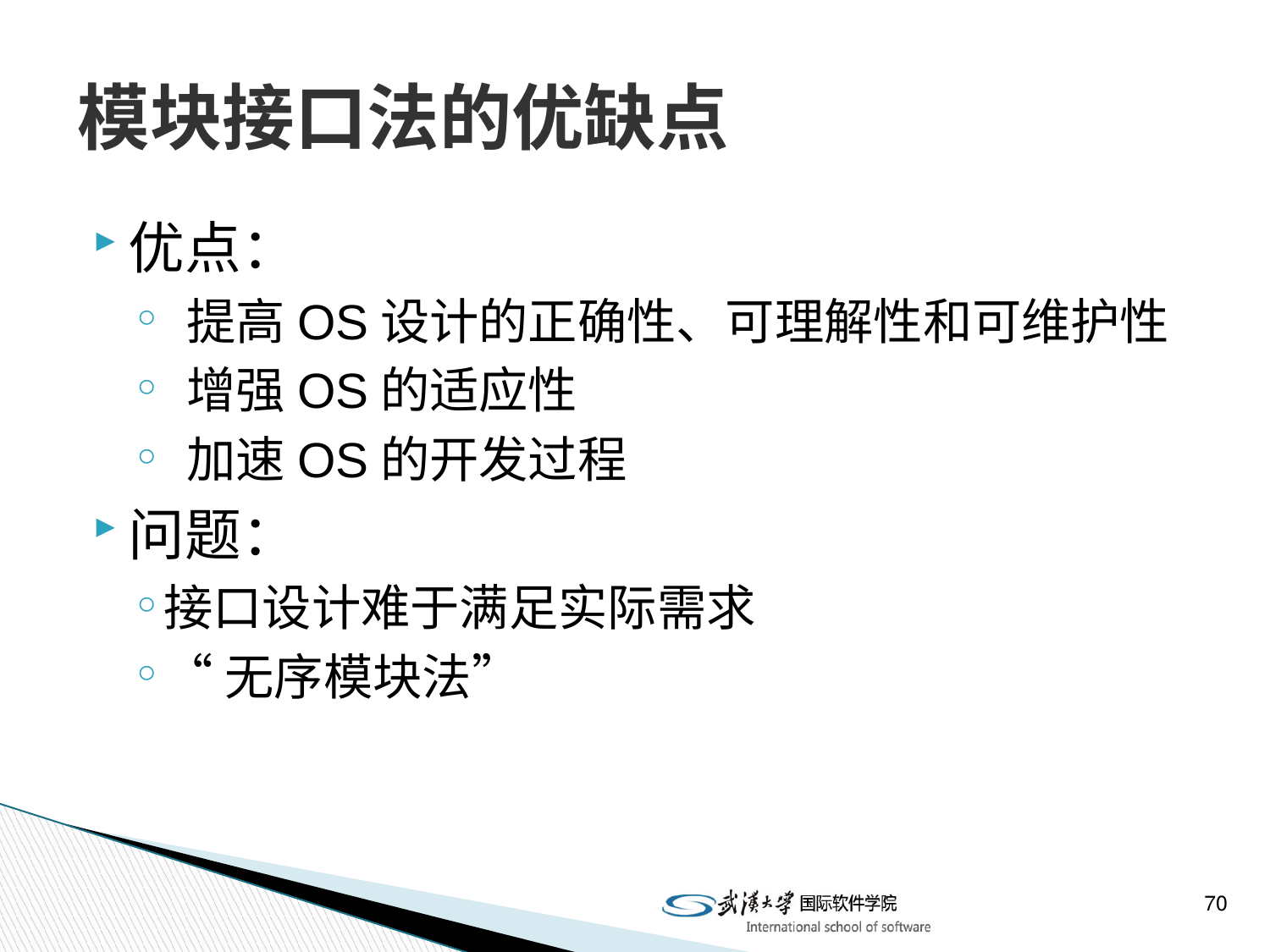

# 模块接口法的优缺点
优点：
 提高OS设计的正确性、可理解性和可维护性
 增强OS的适应性
 加速OS的开发过程
问题：
接口设计难于满足实际需求
“无序模块法”